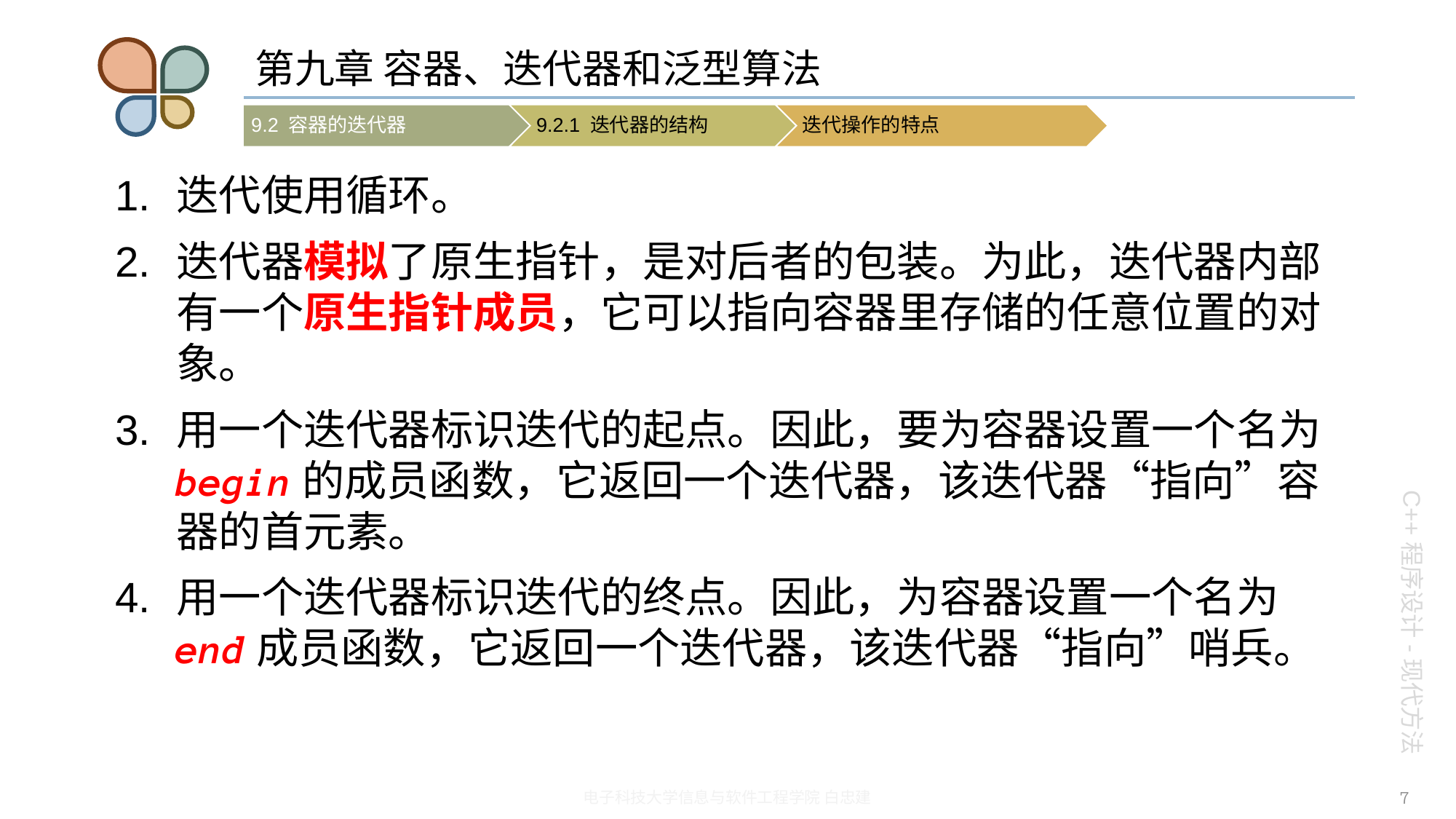

# 第九章 容器、迭代器和泛型算法
9.2 容器的迭代器
9.2.1 迭代器的结构
迭代操作的特点
迭代使用循环。
迭代器模拟了原生指针，是对后者的包装。为此，迭代器内部有一个原生指针成员，它可以指向容器里存储的任意位置的对象。
用一个迭代器标识迭代的起点。因此，要为容器设置一个名为begin的成员函数，它返回一个迭代器，该迭代器“指向”容器的首元素。
用一个迭代器标识迭代的终点。因此，为容器设置一个名为end成员函数，它返回一个迭代器，该迭代器“指向”哨兵。
7